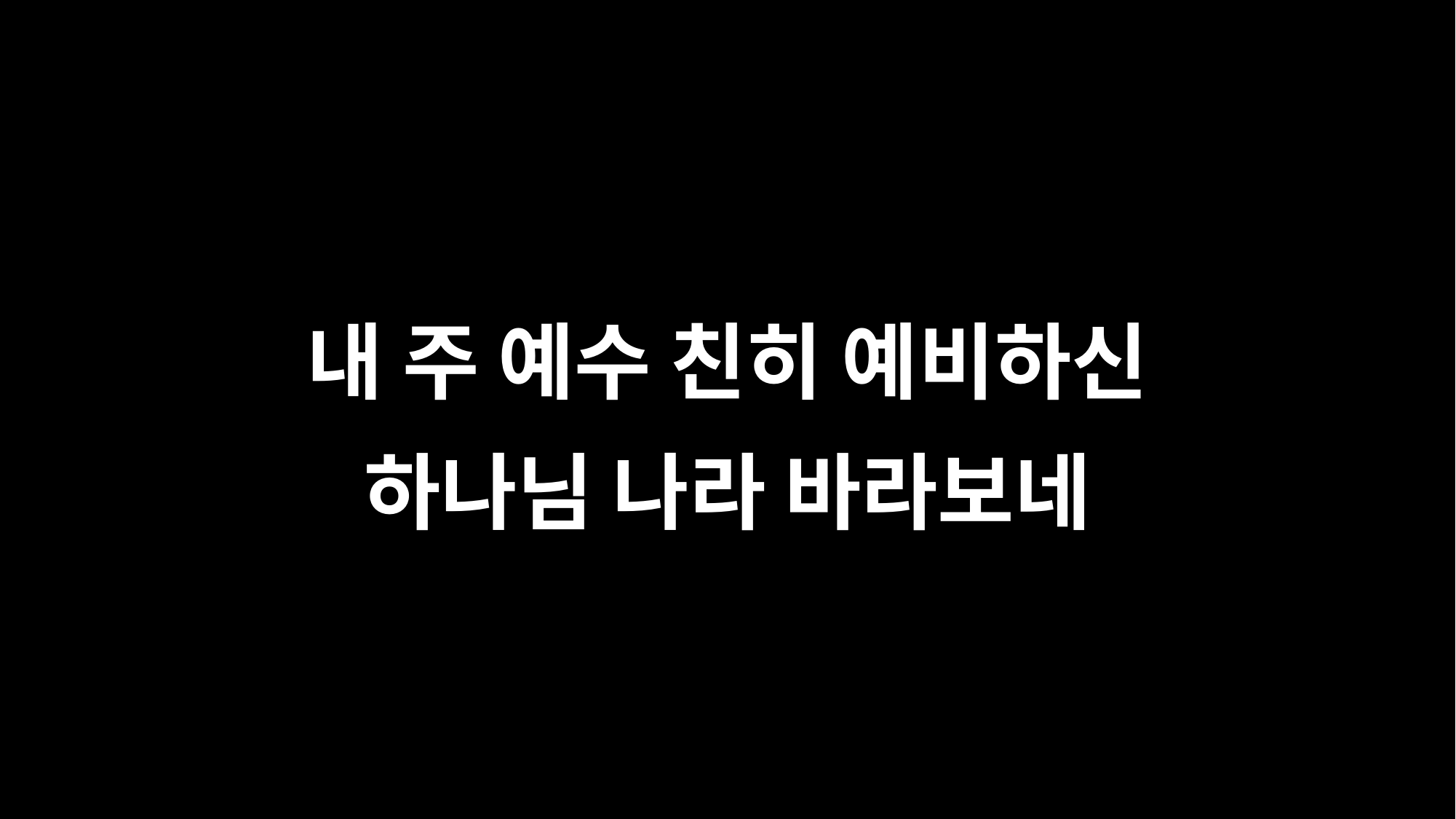

내 주 예수 친히 예비하신
하나님 나라 바라보네